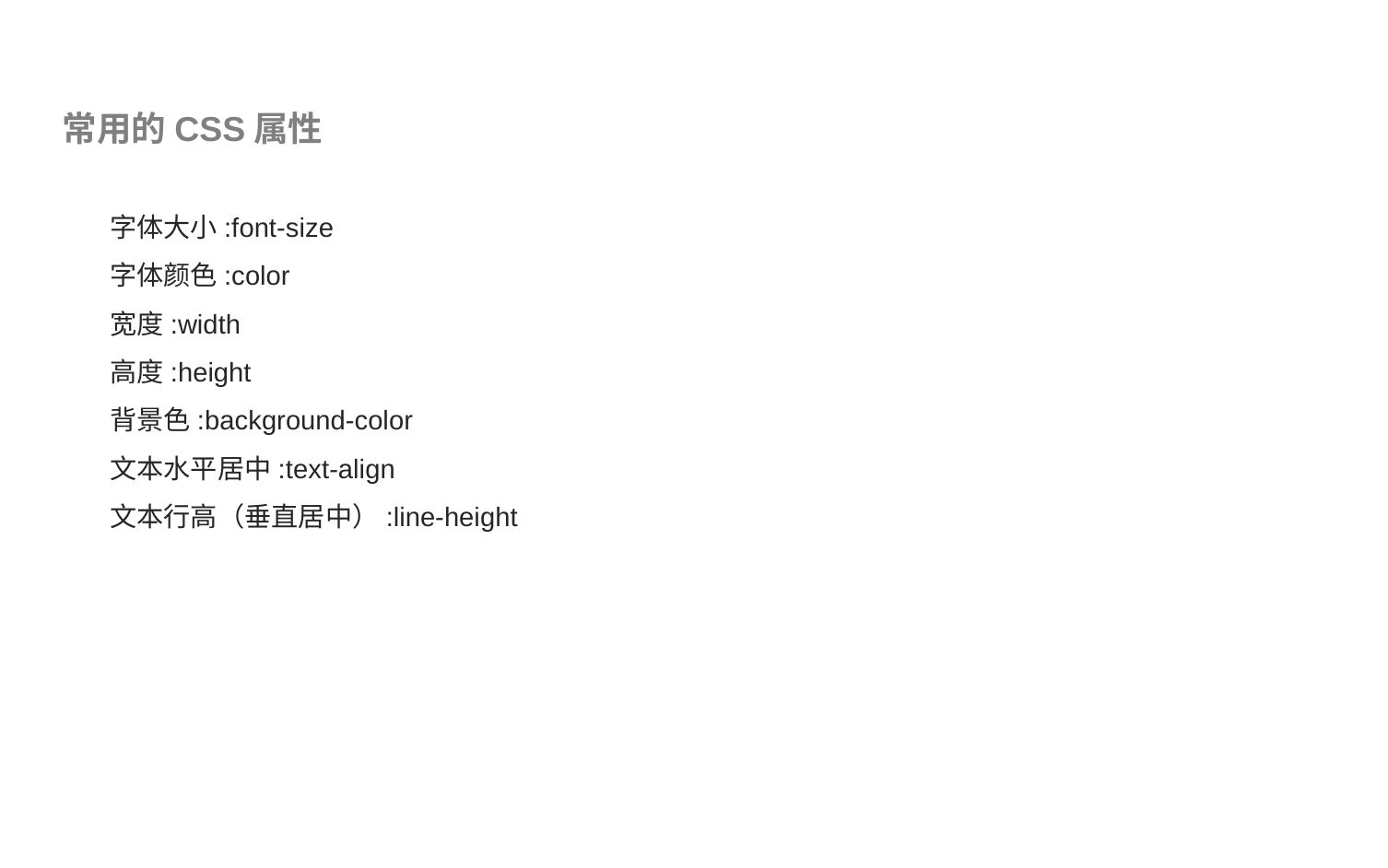

常用的CSS属性
字体大小:font-size
字体颜色:color
宽度:width
高度:height
背景色:background-color
文本水平居中:text-align
文本行高（垂直居中）:line-height